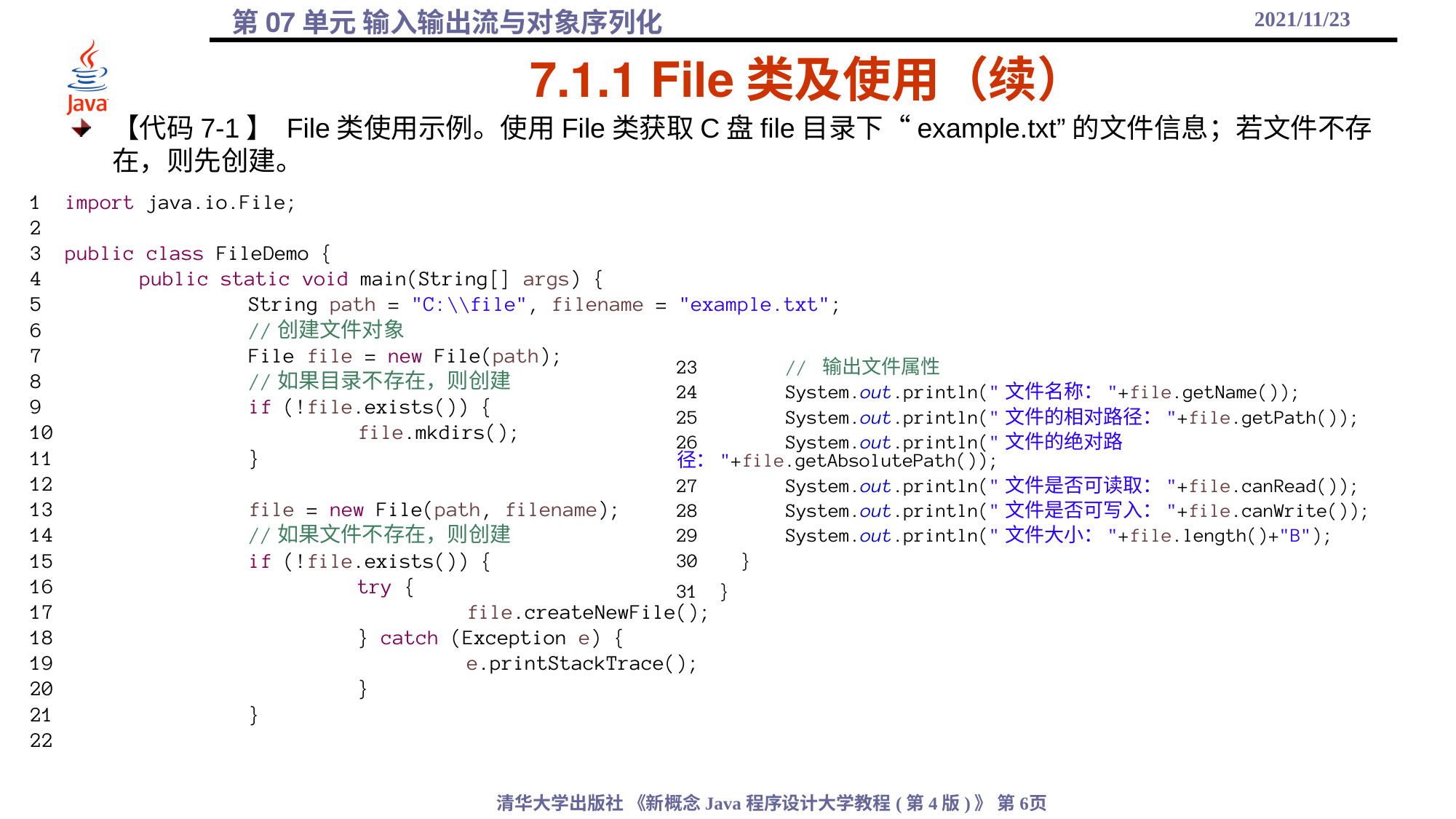

2021/11/23
# 7.1.1 File类及使用（续）
【代码7-1】 File类使用示例。使用File类获取C盘file目录下“example.txt”的文件信息；若文件不存在，则先创建。
1  import java.io.File;
2
3  public class FileDemo {
4	public static void main(String[] args) {
5		String path = "C:\\file", filename = "example.txt";
6		//创建文件对象
7		File file = new File(path);
8		//如果目录不存在，则创建
9		if (!file.exists()) {
10			file.mkdirs();
11		}
12
13		file = new File(path, filename);
14		//如果文件不存在，则创建
15		if (!file.exists()) {
16			try {
17				file.createNewFile();
18			} catch (Exception e) {
19				e.printStackTrace();
20			}
21		}
22

23	// 输出文件属性
24	System.out.println("文件名称："+file.getName());
25	System.out.println("文件的相对路径："+file.getPath());
26	System.out.println("文件的绝对路径："+file.getAbsolutePath());
27	System.out.println("文件是否可读取："+file.canRead());
28	System.out.println("文件是否可写入："+file.canWrite());
29	System.out.println("文件大小："+file.length()+"B");
30    }
31  }